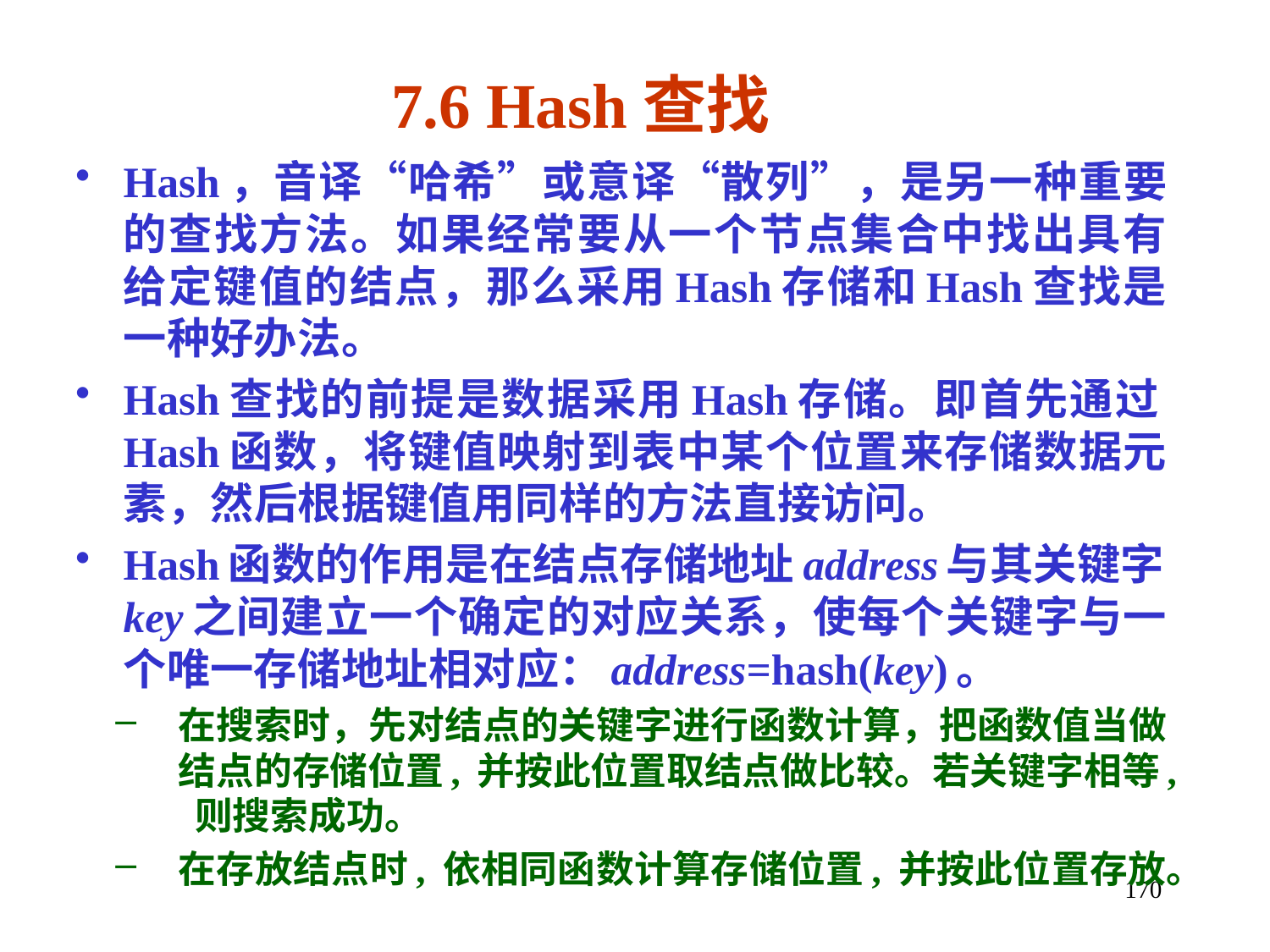

7.6 Hash查找
Hash，音译“哈希”或意译“散列”，是另一种重要的查找方法。如果经常要从一个节点集合中找出具有给定键值的结点，那么采用Hash存储和Hash查找是一种好办法。
Hash查找的前提是数据采用Hash存储。即首先通过Hash函数，将键值映射到表中某个位置来存储数据元素，然后根据键值用同样的方法直接访问。
Hash函数的作用是在结点存储地址address与其关键字key之间建立一个确定的对应关系，使每个关键字与一个唯一存储地址相对应：address=hash(key)。
在搜索时，先对结点的关键字进行函数计算，把函数值当做结点的存储位置, 并按此位置取结点做比较。若关键字相等, 则搜索成功。
在存放结点时, 依相同函数计算存储位置, 并按此位置存放。
170